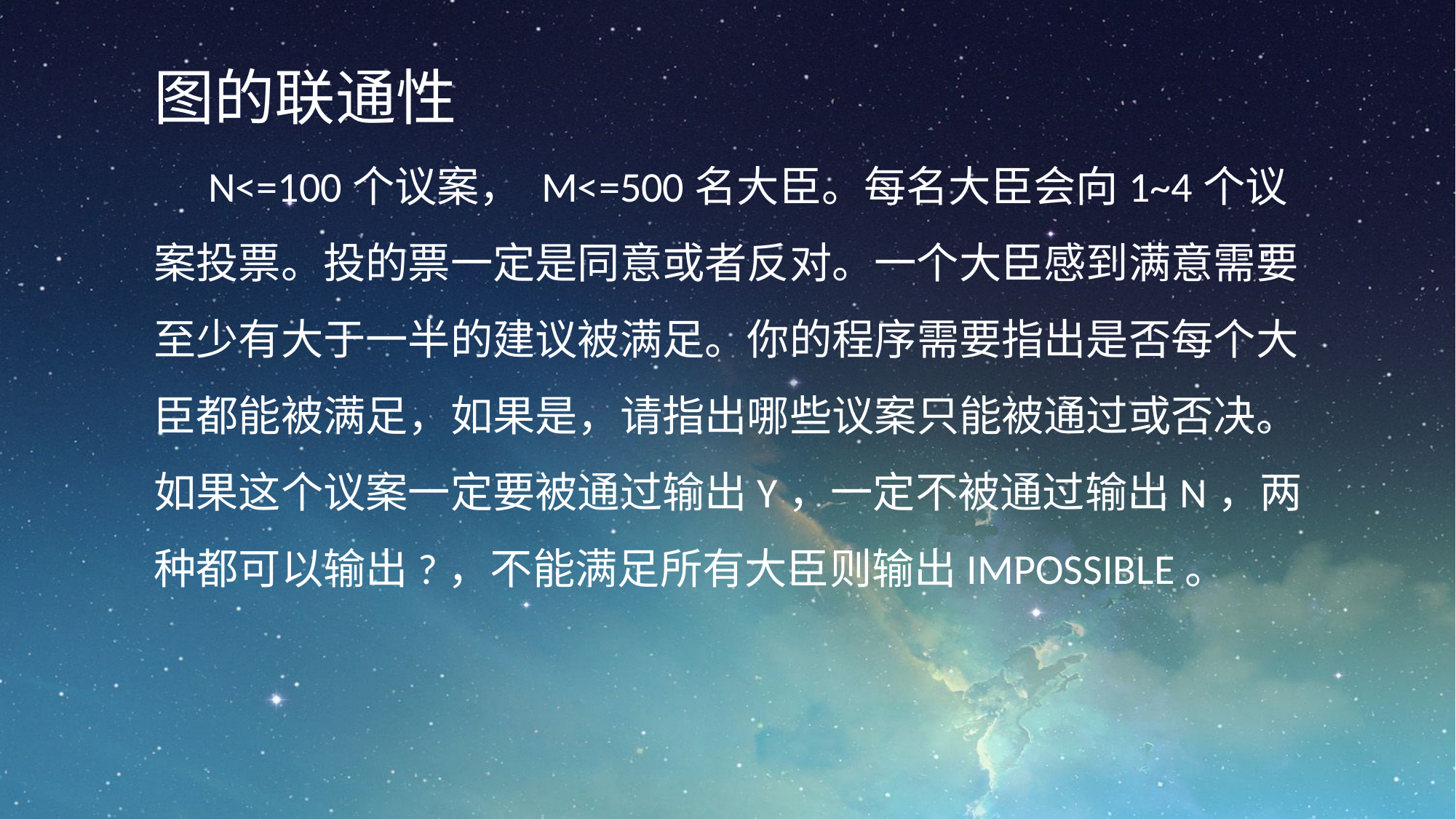

图的联通性
N<=100个议案， M<=500名大臣。每名大臣会向1~4个议案投票。投的票一定是同意或者反对。一个大臣感到满意需要至少有大于一半的建议被满足。你的程序需要指出是否每个大臣都能被满足，如果是，请指出哪些议案只能被通过或否决。如果这个议案一定要被通过输出Y，一定不被通过输出N，两种都可以输出?，不能满足所有大臣则输出IMPOSSIBLE。